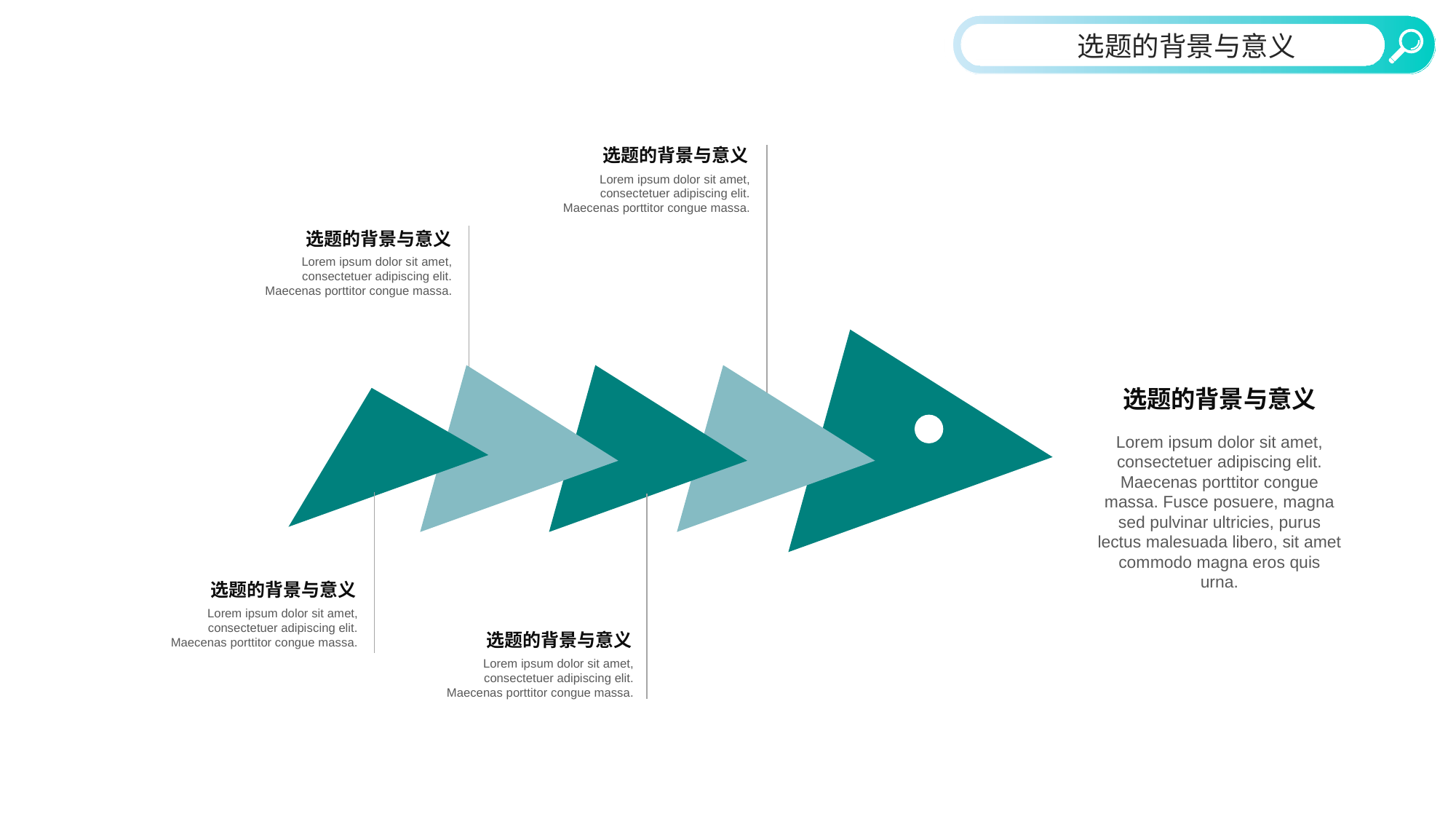

选题的背景与意义
选题的背景与意义
Lorem ipsum dolor sit amet, consectetuer adipiscing elit. Maecenas porttitor congue massa.
选题的背景与意义
Lorem ipsum dolor sit amet, consectetuer adipiscing elit. Maecenas porttitor congue massa.

选题的背景与意义

Lorem ipsum dolor sit amet, consectetuer adipiscing elit. Maecenas porttitor congue massa. Fusce posuere, magna sed pulvinar ultricies, purus lectus malesuada libero, sit amet commodo magna eros quis urna.
选题的背景与意义
Lorem ipsum dolor sit amet, consectetuer adipiscing elit. Maecenas porttitor congue massa.
选题的背景与意义
Lorem ipsum dolor sit amet, consectetuer adipiscing elit. Maecenas porttitor congue massa.